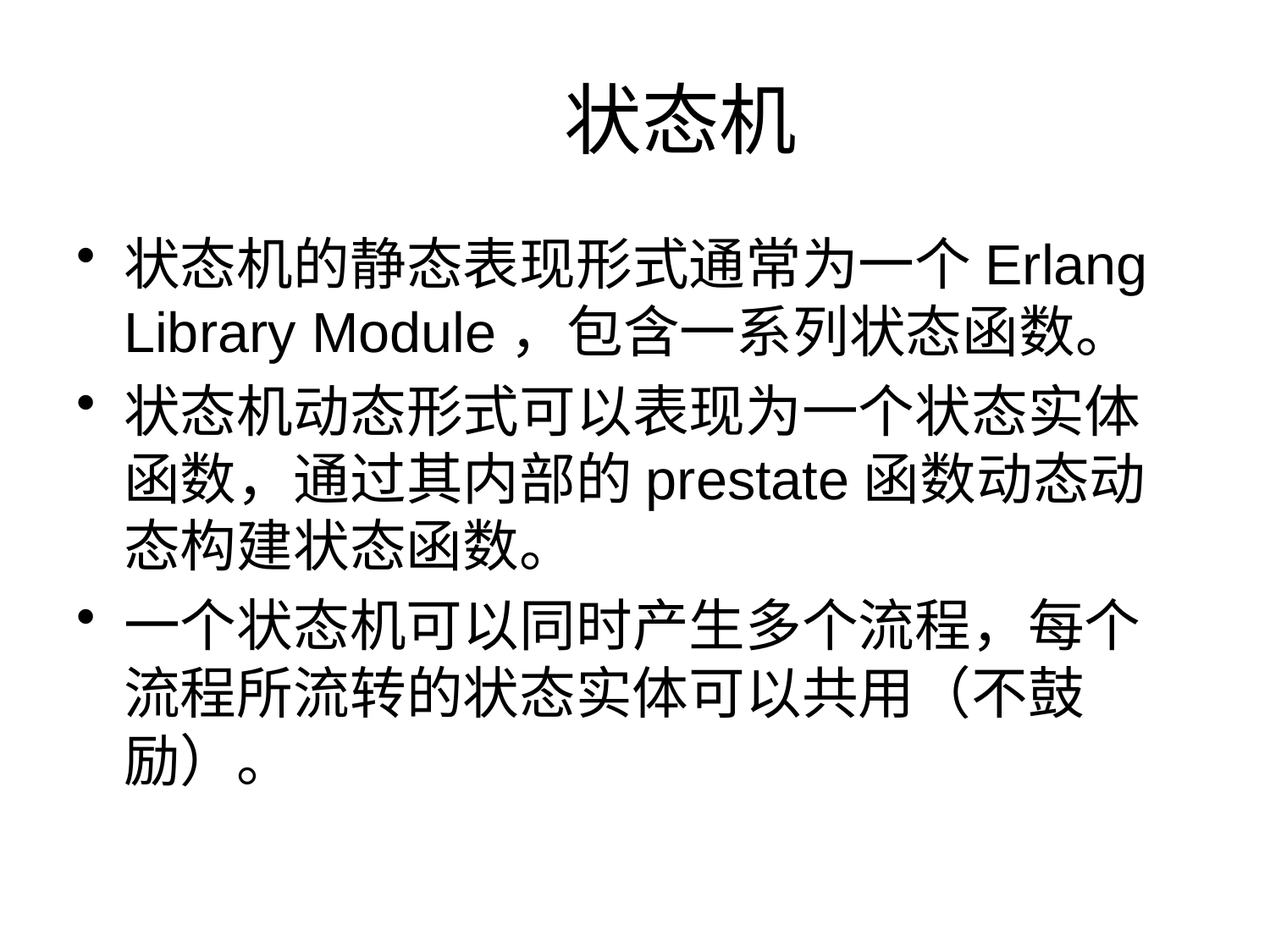

# 状态机
状态机的静态表现形式通常为一个Erlang Library Module，包含一系列状态函数。
状态机动态形式可以表现为一个状态实体函数，通过其内部的prestate函数动态动态构建状态函数。
一个状态机可以同时产生多个流程，每个流程所流转的状态实体可以共用（不鼓励）。